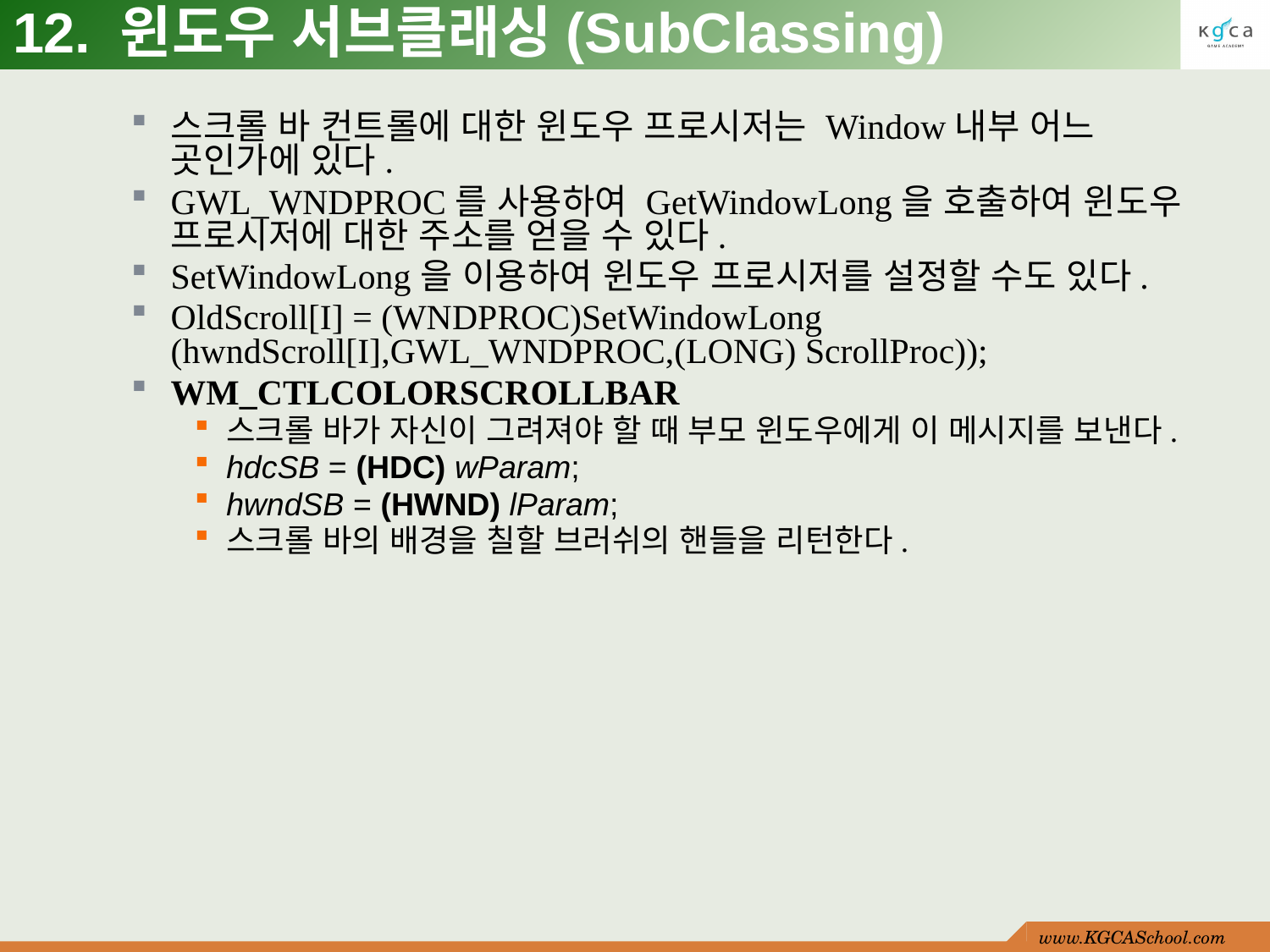

# 12. 윈도우 서브클래싱(SubClassing)
스크롤 바 컨트롤에 대한 윈도우 프로시저는 Window내부 어느 곳인가에 있다.
GWL_WNDPROC를 사용하여 GetWindowLong을 호출하여 윈도우 프로시저에 대한 주소를 얻을 수 있다.
SetWindowLong을 이용하여 윈도우 프로시저를 설정할 수도 있다.
OldScroll[I] = (WNDPROC)SetWindowLong (hwndScroll[I],GWL_WNDPROC,(LONG) ScrollProc));
WM_CTLCOLORSCROLLBAR
스크롤 바가 자신이 그려져야 할 때 부모 윈도우에게 이 메시지를 보낸다.
hdcSB = (HDC) wParam;
hwndSB = (HWND) lParam;
스크롤 바의 배경을 칠할 브러쉬의 핸들을 리턴한다.